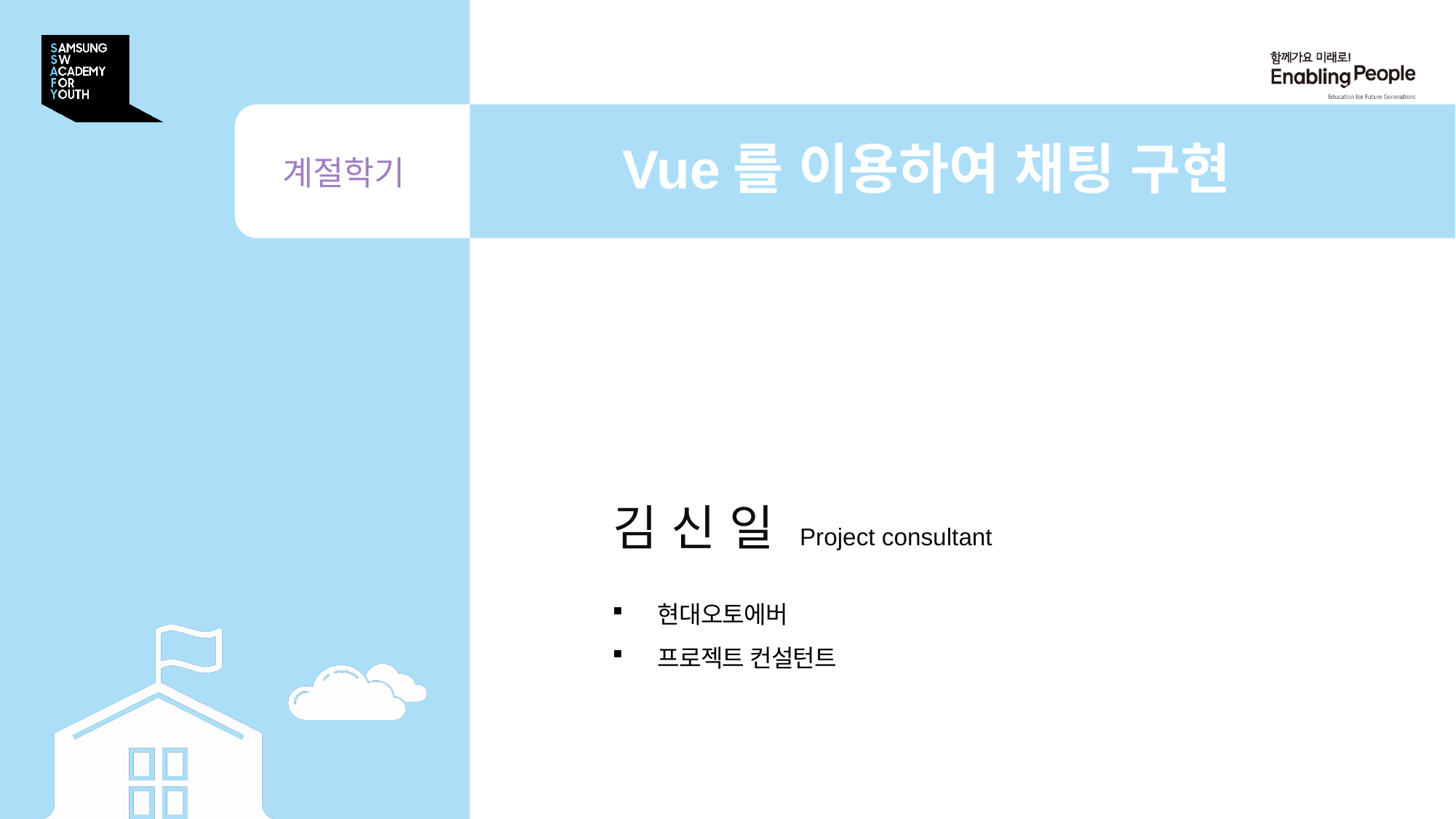

Vue를 이용하여 채팅 구현
계절학기
김 신 일 Project consultant
현대오토에버
프로젝트 컨설턴트